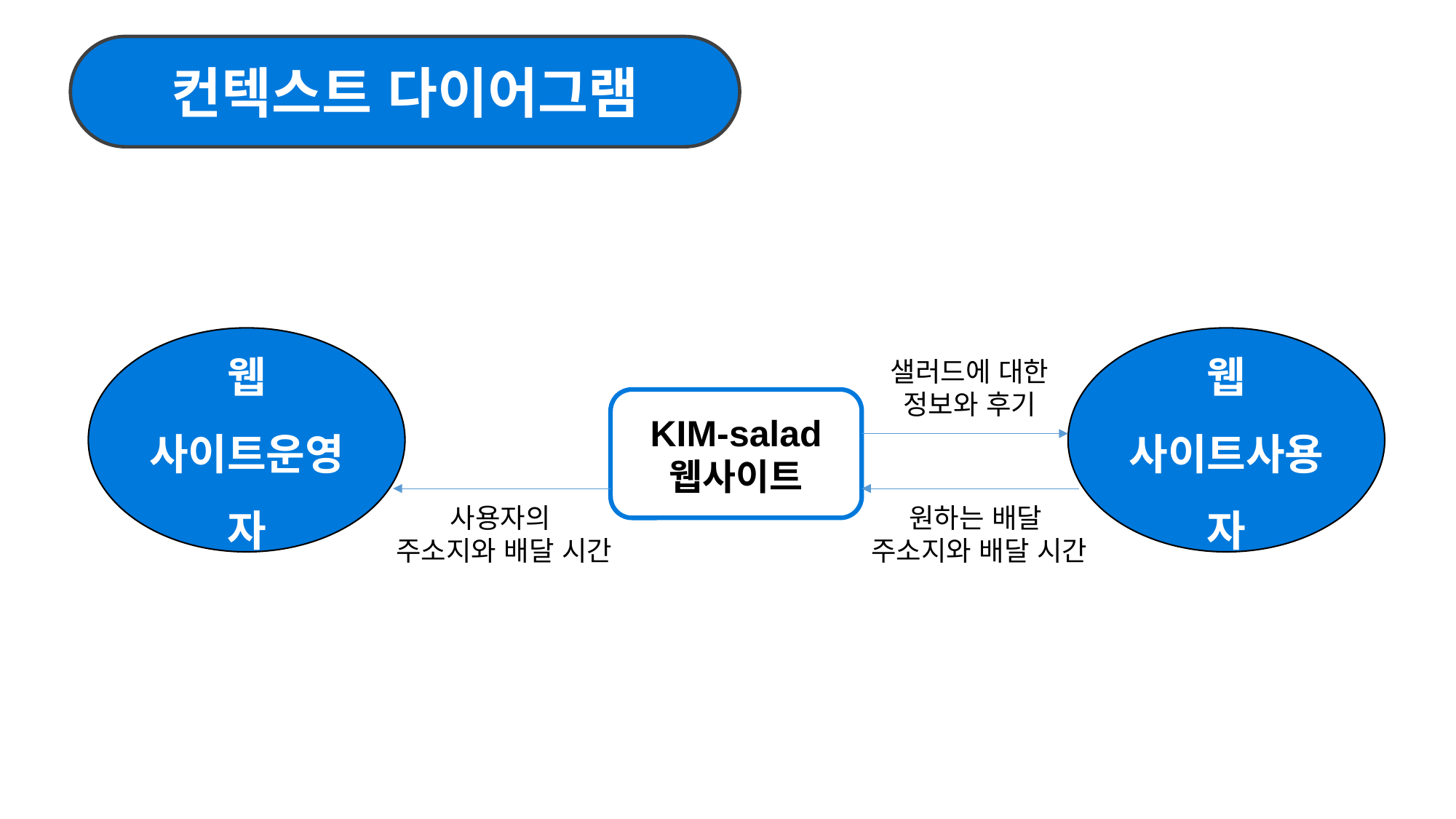

컨텍스트 다이어그램
웹 사이트운영자
웹 사이트사용자
샐러드에 대한 정보와 후기
KIM-salad 웹사이트
사용자의
주소지와 배달 시간
원하는 배달
주소지와 배달 시간